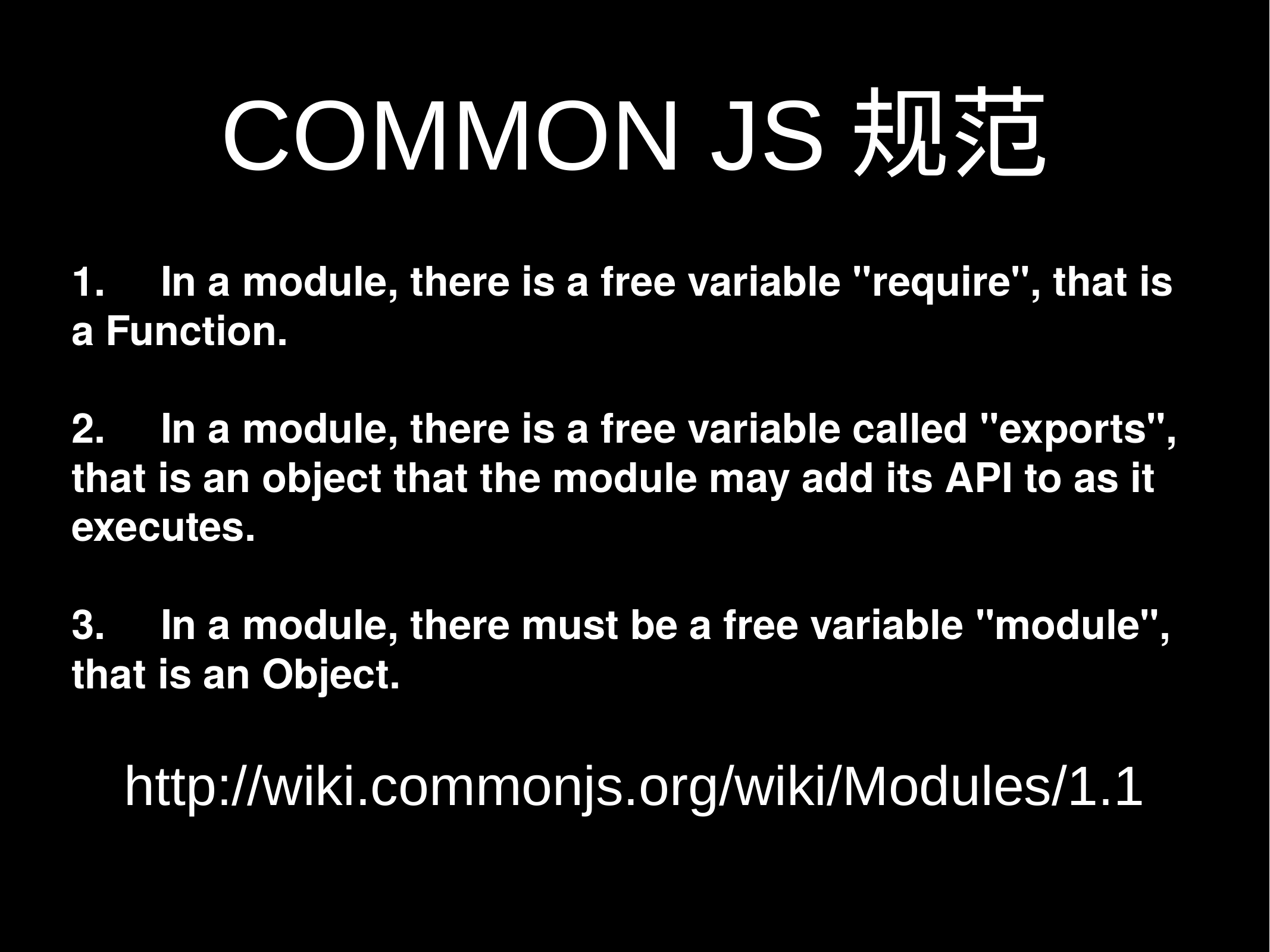

# COMMON JS规范
1.	In a module, there is a free variable "require", that is a Function.

2.	In a module, there is a free variable called "exports", that is an object that the module may add its API to as it executes.

3.	In a module, there must be a free variable "module", that is an Object.
http://wiki.commonjs.org/wiki/Modules/1.1